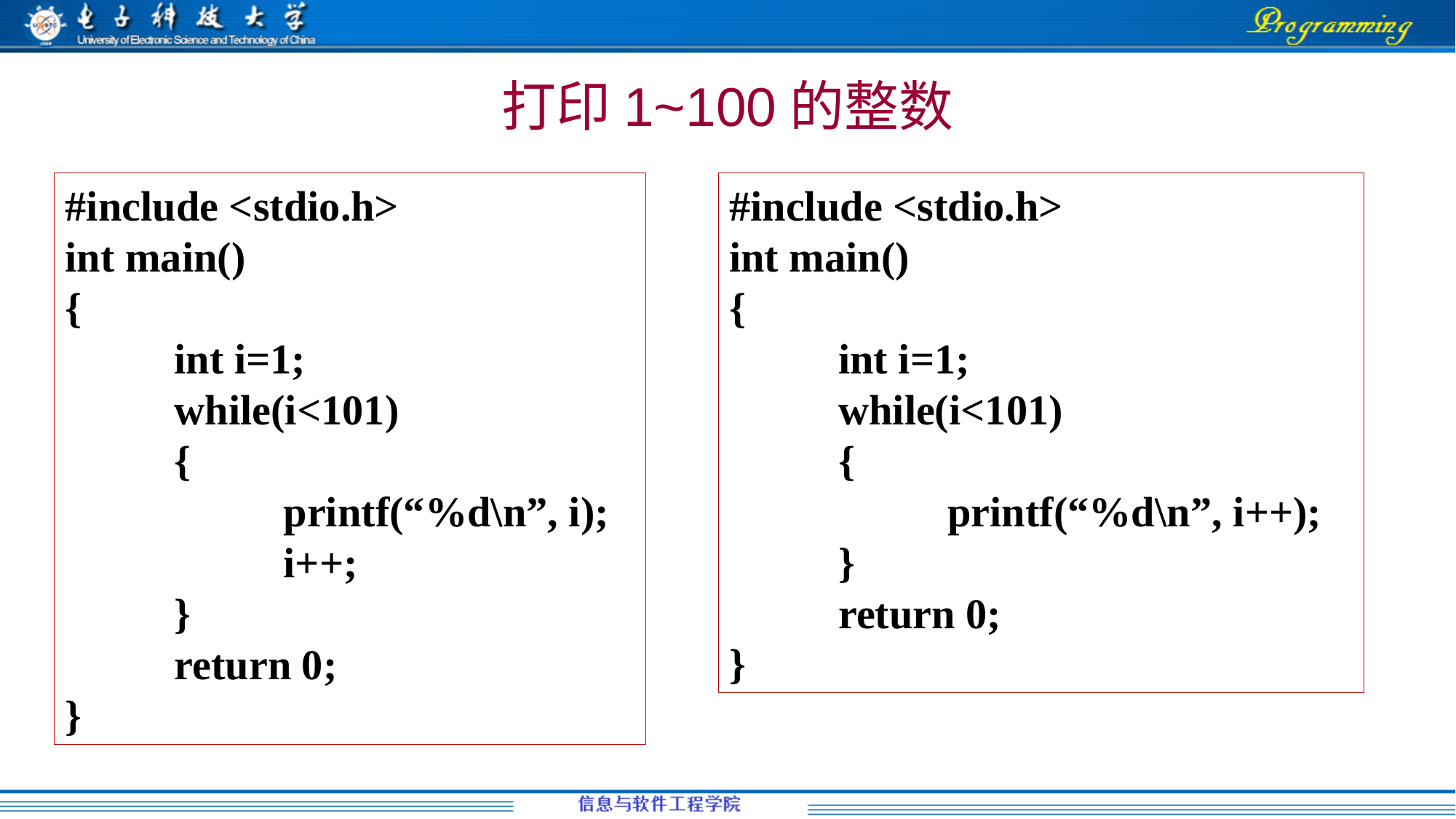

# 打印1~100的整数
#include <stdio.h>
int main()
{
	int i=1;
	while(i<101)
	{
		printf(“%d\n”, i);
		i++;
	}
	return 0;
}
#include <stdio.h>
int main()
{
	int i=1;
	while(i<101)
	{
		printf(“%d\n”, i++);
	}
	return 0;
}